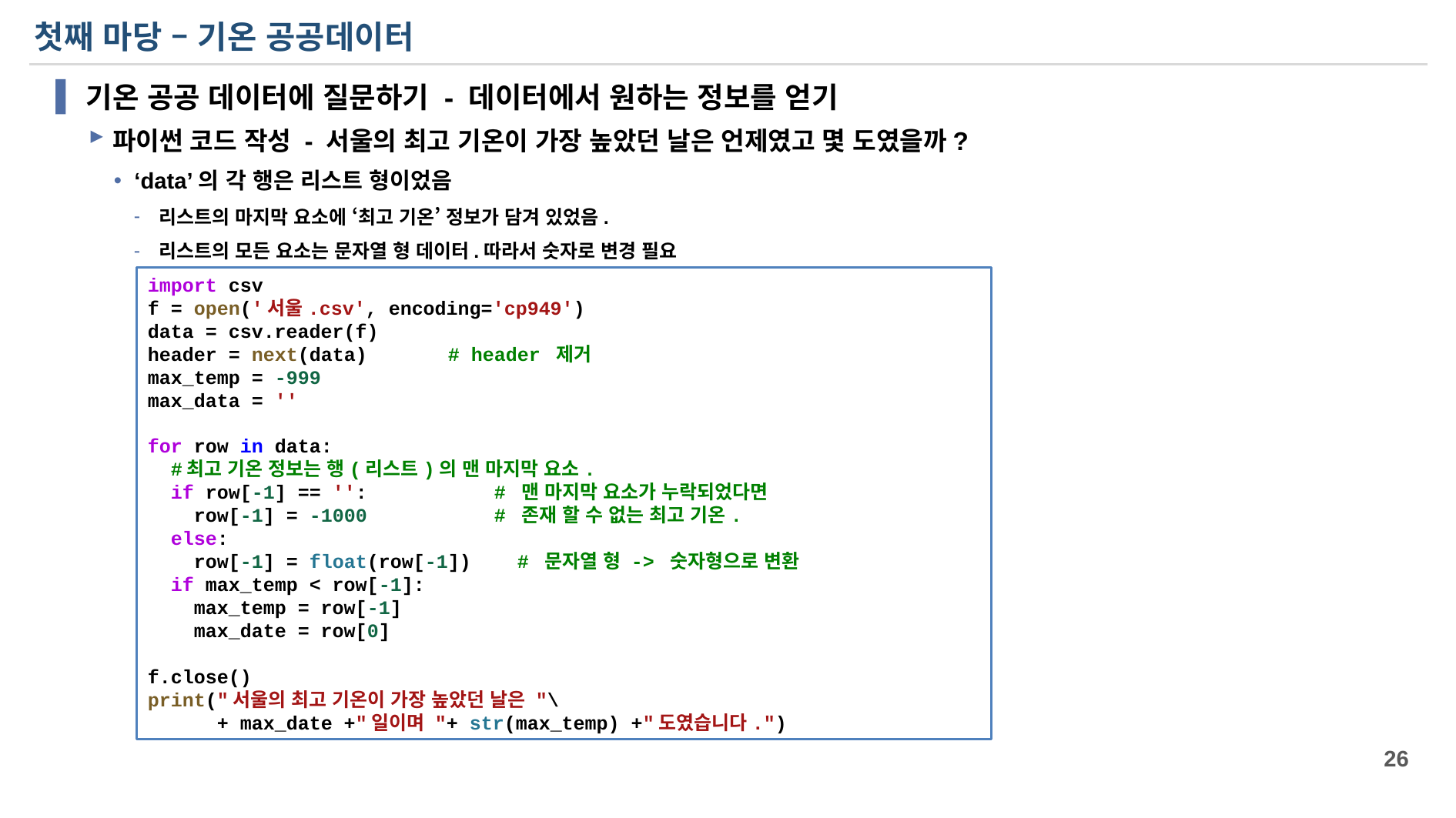

# 첫째 마당 – 기온 공공데이터
기온 공공 데이터에 질문하기 - 데이터에서 원하는 정보를 얻기
파이썬 코드 작성 - 서울의 최고 기온이 가장 높았던 날은 언제였고 몇 도였을까?
‘data’의 각 행은 리스트 형이었음
리스트의 마지막 요소에 ‘최고 기온’ 정보가 담겨 있었음.
리스트의 모든 요소는 문자열 형 데이터.따라서 숫자로 변경 필요

import csv
f = open('서울.csv', encoding='cp949')
data = csv.reader(f)
header = next(data)       # header 제거
max_temp = -999
max_data = ''
for row in data:
  #최고 기온 정보는 행(리스트)의 맨 마지막 요소.
  if row[-1] == '':           # 맨 마지막 요소가 누락되었다면
    row[-1] = -1000           # 존재 할 수 없는 최고 기온.
  else:
    row[-1] = float(row[-1])    # 문자열 형 -> 숫자형으로 변환
  if max_temp < row[-1]:
    max_temp = row[-1]
    max_date = row[0]
f.close()
print("서울의 최고 기온이 가장 높았던 날은 "\
      + max_date +"일이며 "+ str(max_temp) +"도였습니다.")
26